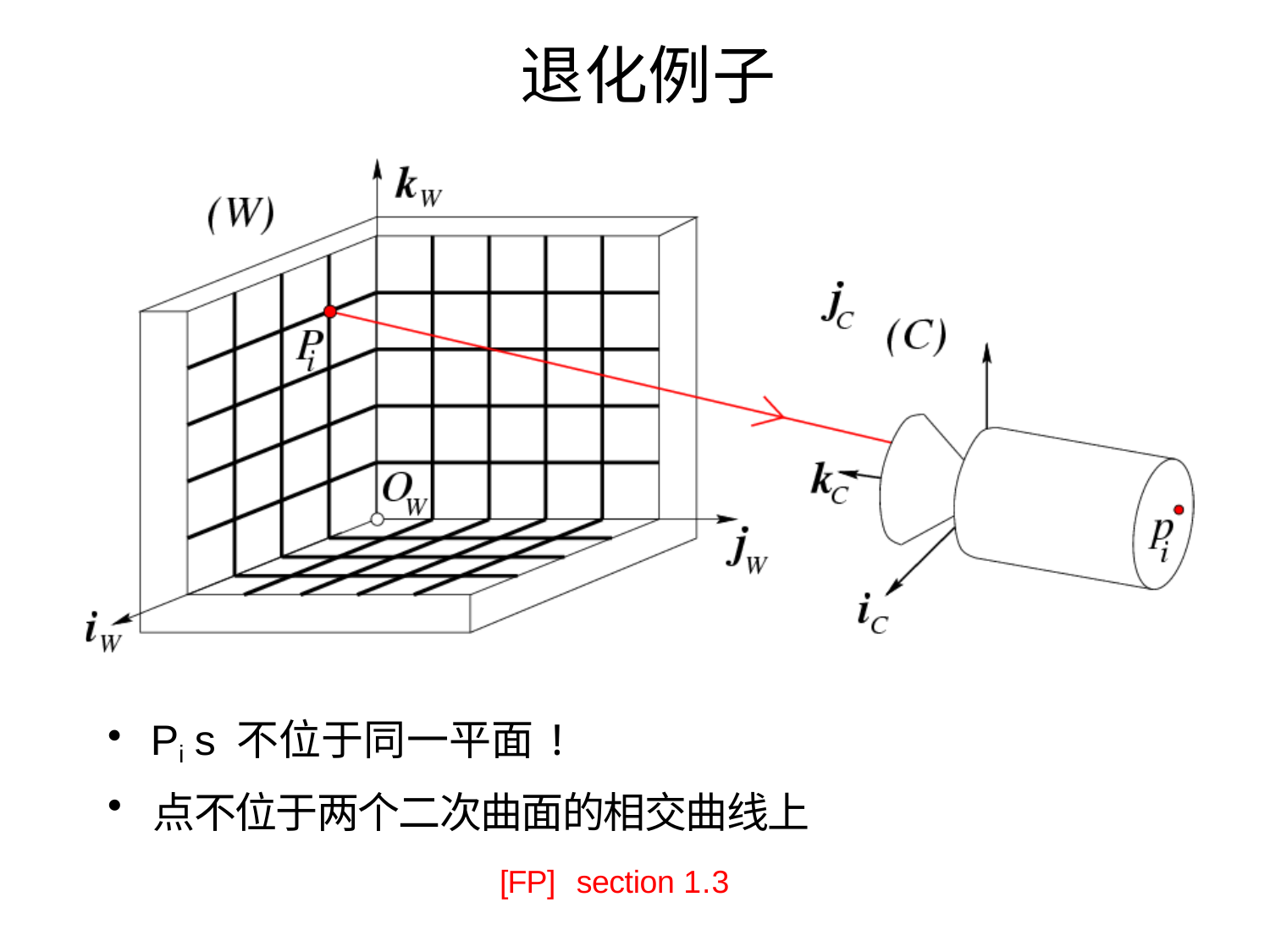

# 退化例子

Pi s 不位于同一平面!
点不位于两个二次曲面的相交曲线上
[FP]	section 1.3